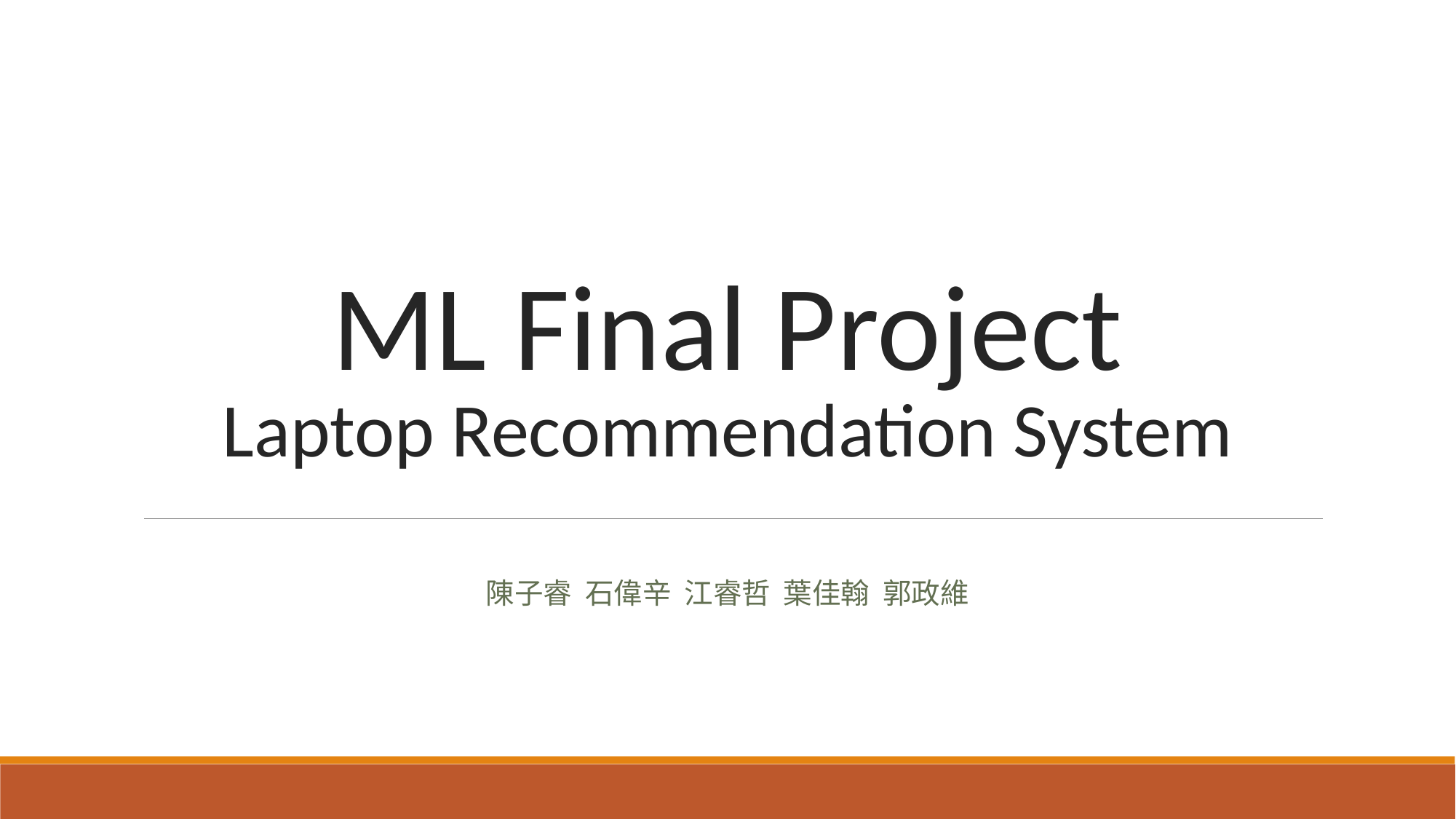

# ML Final Project
Laptop Recommendation System
陳子睿  石偉辛  江睿哲  葉佳翰  郭政維